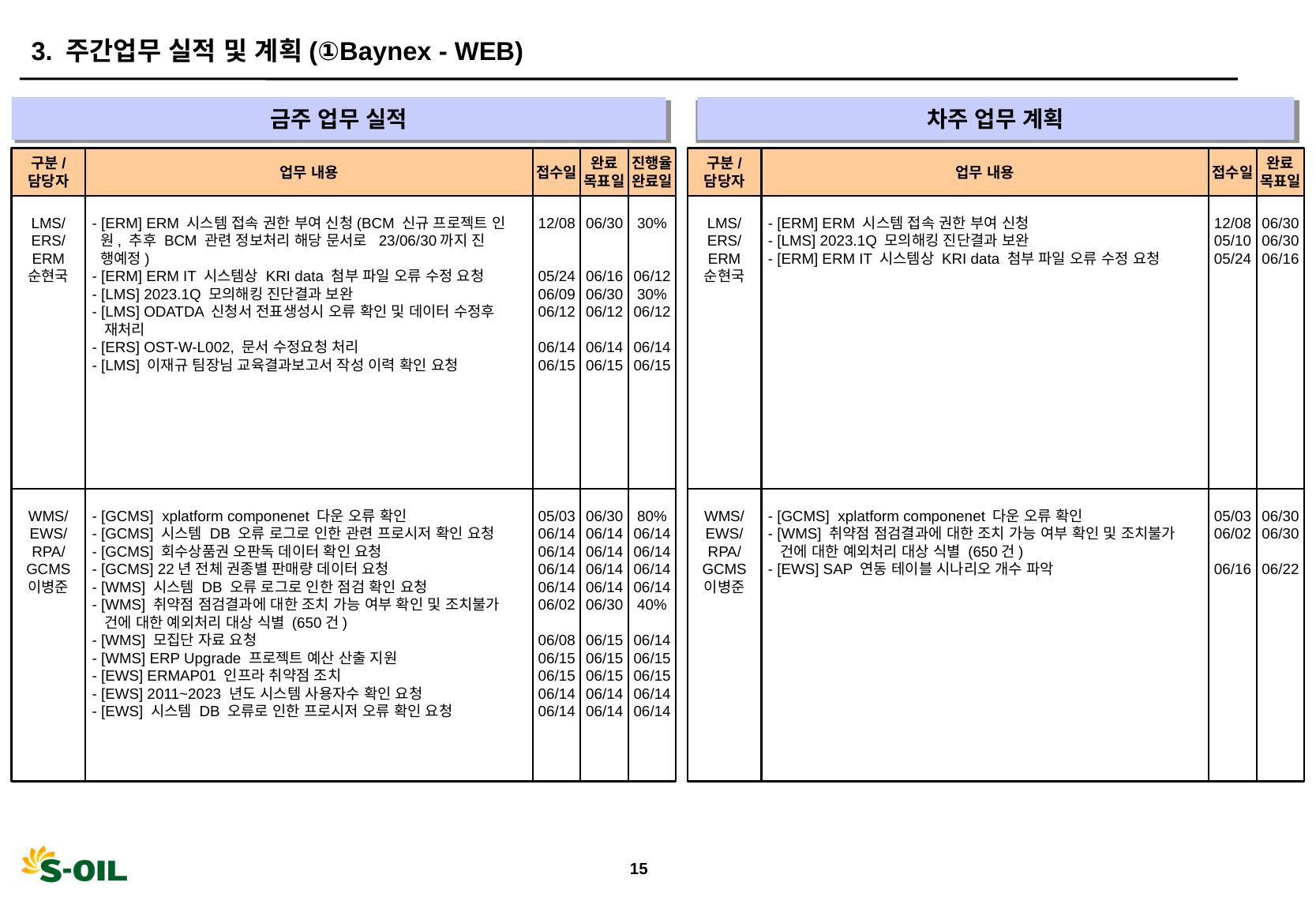

3. 주간업무 실적 및 계획(①Baynex - WEB)
금주 업무 실적
차주 업무 계획
" "
" "
구분/
담당자
업무 내용
접수일
완료
목표일
진행율
완료일
구분/
담당자
업무 내용
접수일
완료
목표일
LMS/
ERS/
ERM
순현국

- [ERM] ERM 시스템 접속 권한 부여 신청(BCM 신규 프로젝트 인
  원, 추후 BCM 관련 정보처리 해당 문서로  23/06/30까지 진
  행예정)
- [ERM] ERM IT 시스템상 KRI data 첨부 파일 오류 수정 요청
- [LMS] 2023.1Q 모의해킹 진단결과 보완
- [LMS] ODATDA 신청서 전표생성시 오류 확인 및 데이터 수정후
   재처리
- [ERS] OST-W-L002, 문서 수정요청 처리
- [LMS] 이재규 팀장님 교육결과보고서 작성 이력 확인 요청
12/08
05/24
06/09
06/12
06/14
06/15
06/30
06/16
06/30
06/12
06/14
06/15
30%
06/12
30%
06/12
06/14
06/15
LMS/
ERS/
ERM
순현국

- [ERM] ERM 시스템 접속 권한 부여 신청
- [LMS] 2023.1Q 모의해킹 진단결과 보완
- [ERM] ERM IT 시스템상 KRI data 첨부 파일 오류 수정 요청
12/08
05/10
05/24
06/30
06/30
06/16
WMS/
EWS/
RPA/
GCMS
이병준

- [GCMS]  xplatform componenet 다운 오류 확인
- [GCMS] 시스템 DB 오류 로그로 인한 관련 프로시저 확인 요청
- [GCMS] 회수상품권 오판독 데이터 확인 요청
- [GCMS] 22년 전체 권종별 판매량 데이터 요청
- [WMS] 시스템 DB 오류 로그로 인한 점검 확인 요청
- [WMS] 취약점 점검결과에 대한 조치 가능 여부 확인 및 조치불가
   건에 대한 예외처리 대상 식별 (650건)
- [WMS] 모집단 자료 요청
- [WMS] ERP Upgrade 프로젝트 예산 산출 지원
- [EWS] ERMAP01 인프라 취약점 조치
- [EWS] 2011~2023 년도 시스템 사용자수 확인 요청
- [EWS] 시스템 DB 오류로 인한 프로시저 오류 확인 요청
05/03
06/14
06/14
06/14
06/14
06/02
06/08
06/15
06/15
06/14
06/14
06/30
06/14
06/14
06/14
06/14
06/30
06/15
06/15
06/15
06/14
06/14
80%
06/14
06/14
06/14
06/14
40%
06/14
06/15
06/15
06/14
06/14
WMS/
EWS/
RPA/
GCMS
이병준

- [GCMS]  xplatform componenet 다운 오류 확인
- [WMS] 취약점 점검결과에 대한 조치 가능 여부 확인 및 조치불가
   건에 대한 예외처리 대상 식별 (650건)
- [EWS] SAP 연동 테이블 시나리오 개수 파악
05/03
06/02
06/16
06/30
06/30
06/22